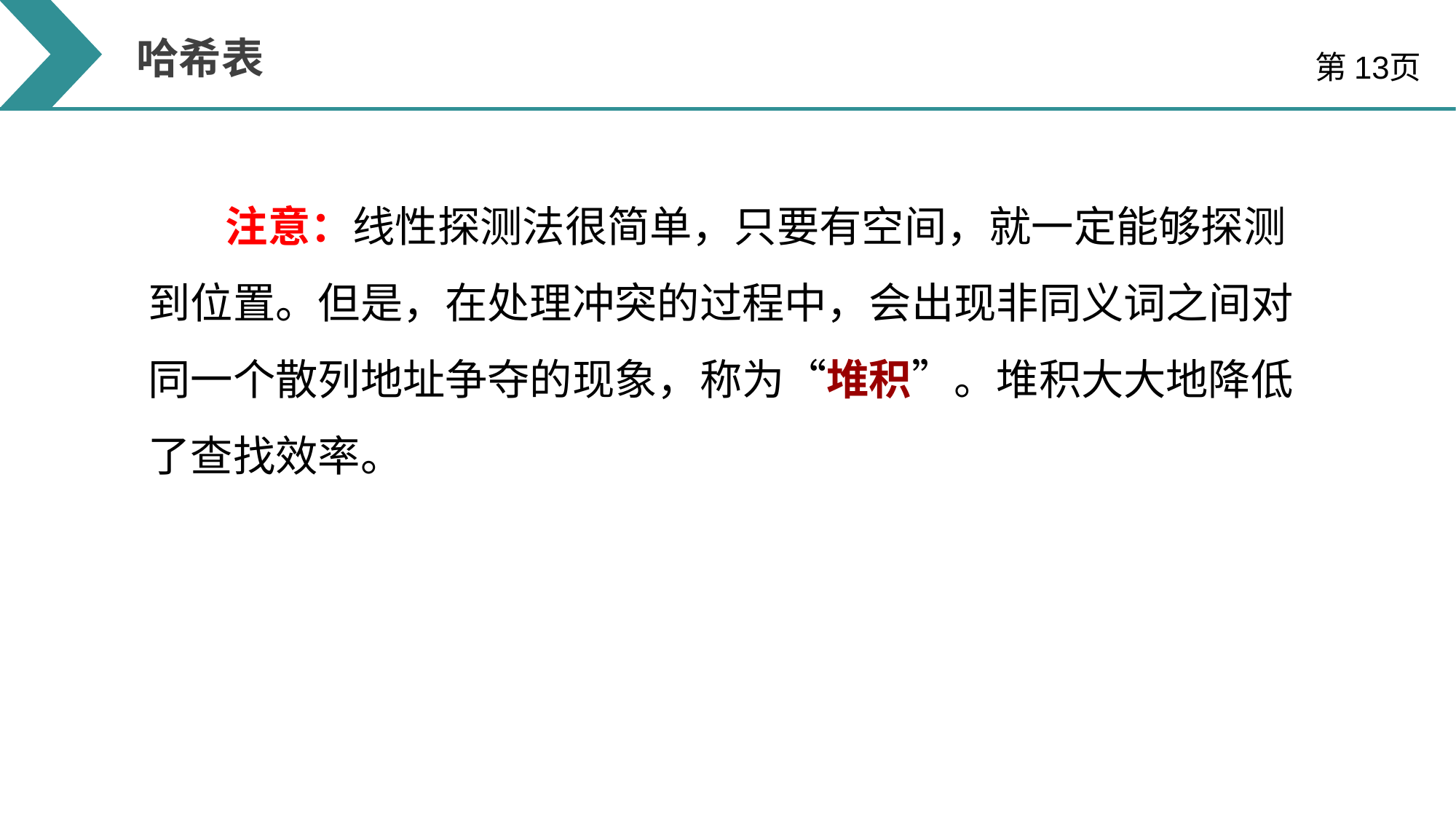

哈希表
第13页
注意：线性探测法很简单，只要有空间，就一定能够探测到位置。但是，在处理冲突的过程中，会出现非同义词之间对同一个散列地址争夺的现象，称为“堆积”。堆积大大地降低了查找效率。